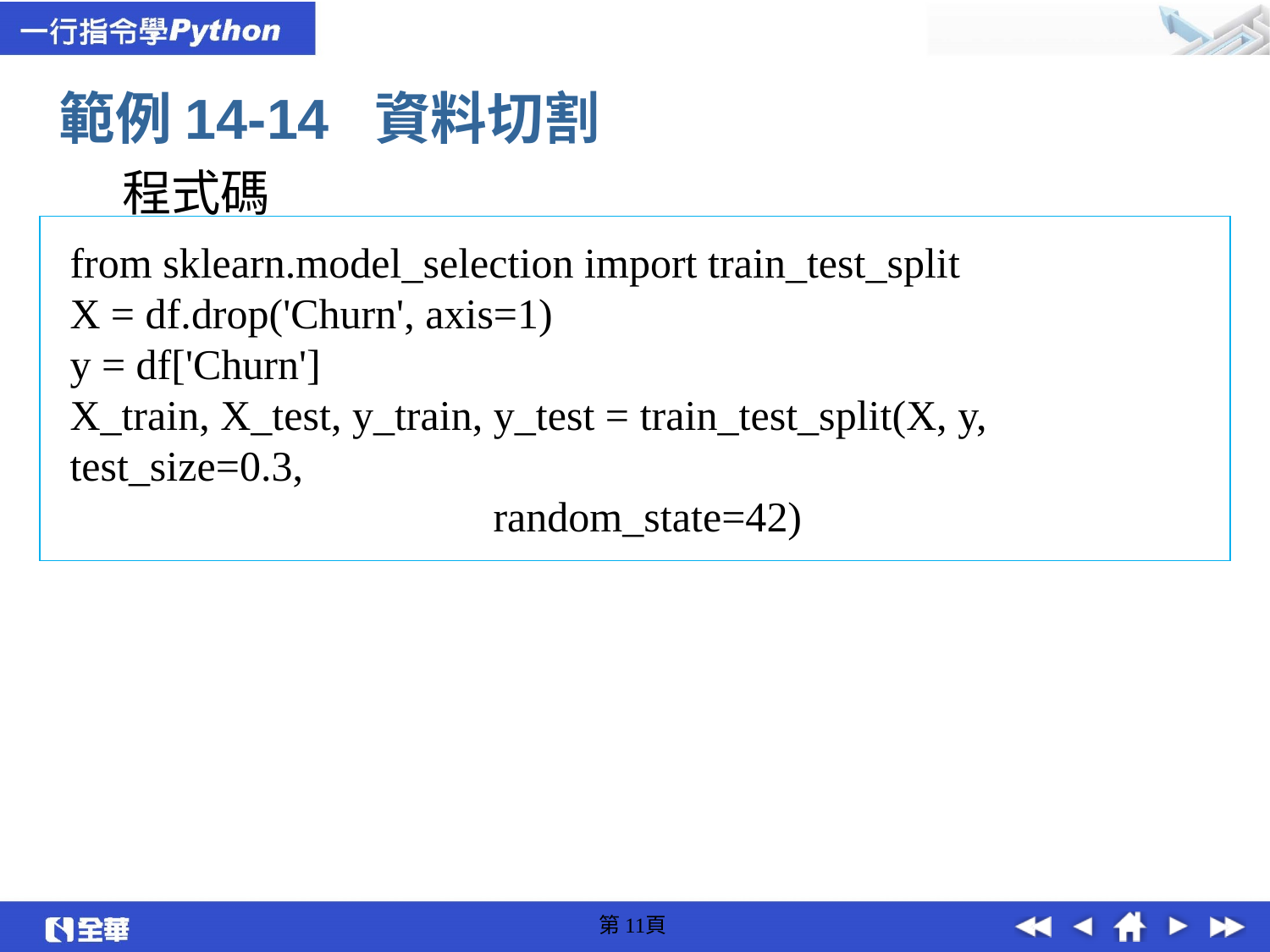

範例14-14  資料切割
程式碼
from sklearn.model_selection import train_test_split
X = df.drop('Churn', axis=1)
y = df['Churn']
X_train, X_test, y_train, y_test = train_test_split(X, y, test_size=0.3,
                                        random_state=42)